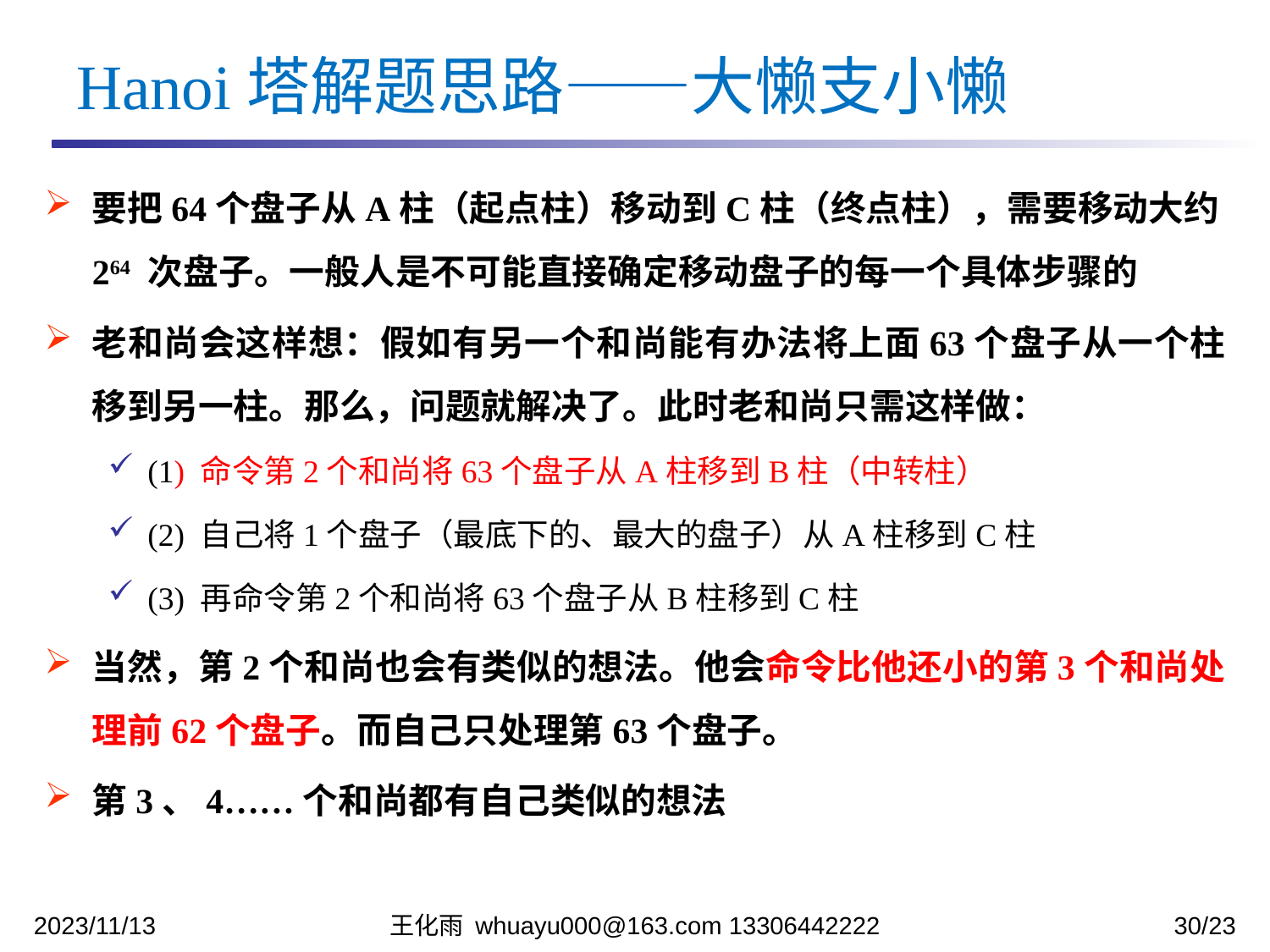

Hanoi塔解题思路——大懒支小懒
要把64个盘子从A柱（起点柱）移动到C柱（终点柱），需要移动大约264 次盘子。一般人是不可能直接确定移动盘子的每一个具体步骤的
老和尚会这样想：假如有另一个和尚能有办法将上面63个盘子从一个柱移到另一柱。那么，问题就解决了。此时老和尚只需这样做：
(1) 命令第2个和尚将63个盘子从A柱移到B柱（中转柱）
(2) 自己将1个盘子（最底下的、最大的盘子）从A柱移到C柱
(3) 再命令第2个和尚将63个盘子从B柱移到C柱
当然，第2个和尚也会有类似的想法。他会命令比他还小的第3个和尚处理前62个盘子。而自己只处理第63个盘子。
第3、4……个和尚都有自己类似的想法
2023/11/13
王化雨 whuayu000@163.com 13306442222
30/23